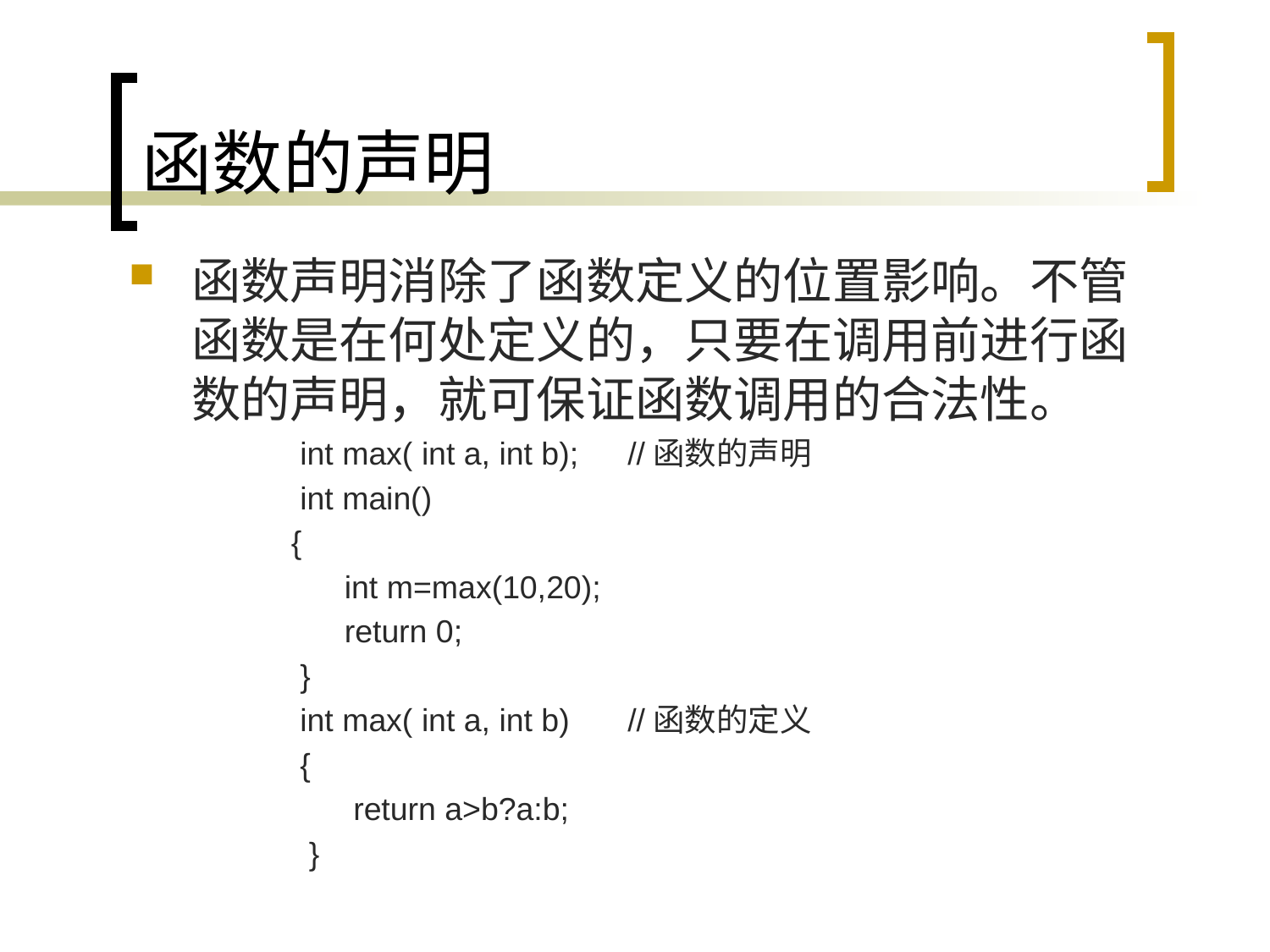

# 函数的声明
函数声明消除了函数定义的位置影响。不管函数是在何处定义的，只要在调用前进行函数的声明，就可保证函数调用的合法性。
      int max( int a, int b);	//函数的声明
      int main()
     {
           int m=max(10,20);
           return 0;
      }
      int max( int a, int b) 	//函数的定义
      {
            return a>b?a:b;
       }